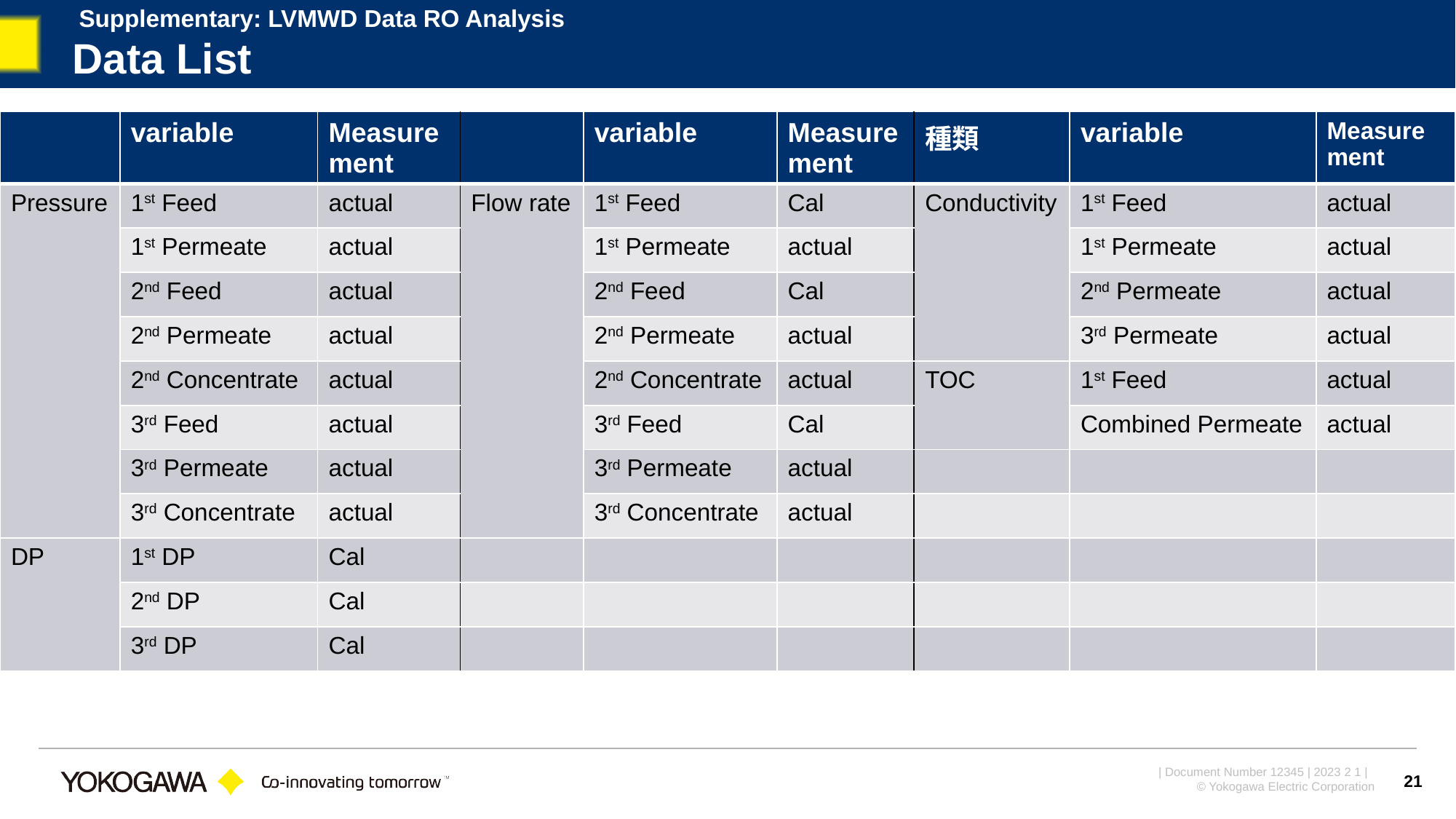

Supplementary: LVMWD Data RO Analysis
# Data List
|  | variable | Measurement |  | variable | Measurement | 種類 | variable | Measurement |
| --- | --- | --- | --- | --- | --- | --- | --- | --- |
| Pressure | 1st Feed | actual | Flow rate | 1st Feed | Cal | Conductivity | 1st Feed | actual |
|  | 1st Permeate | actual |  | 1st Permeate | actual |  | 1st Permeate | actual |
|  | 2nd Feed | actual |  | 2nd Feed | Cal |  | 2nd Permeate | actual |
|  | 2nd Permeate | actual |  | 2nd Permeate | actual |  | 3rd Permeate | actual |
|  | 2nd Concentrate | actual |  | 2nd Concentrate | actual | TOC | 1st Feed | actual |
|  | 3rd Feed | actual |  | 3rd Feed | Cal |  | Combined Permeate | actual |
|  | 3rd Permeate | actual |  | 3rd Permeate | actual |  |  |  |
|  | 3rd Concentrate | actual |  | 3rd Concentrate | actual |  |  |  |
| DP | 1st DP | Cal |  |  |  |  |  |  |
|  | 2nd DP | Cal |  |  |  |  |  |  |
|  | 3rd DP | Cal |  |  |  |  |  |  |
21